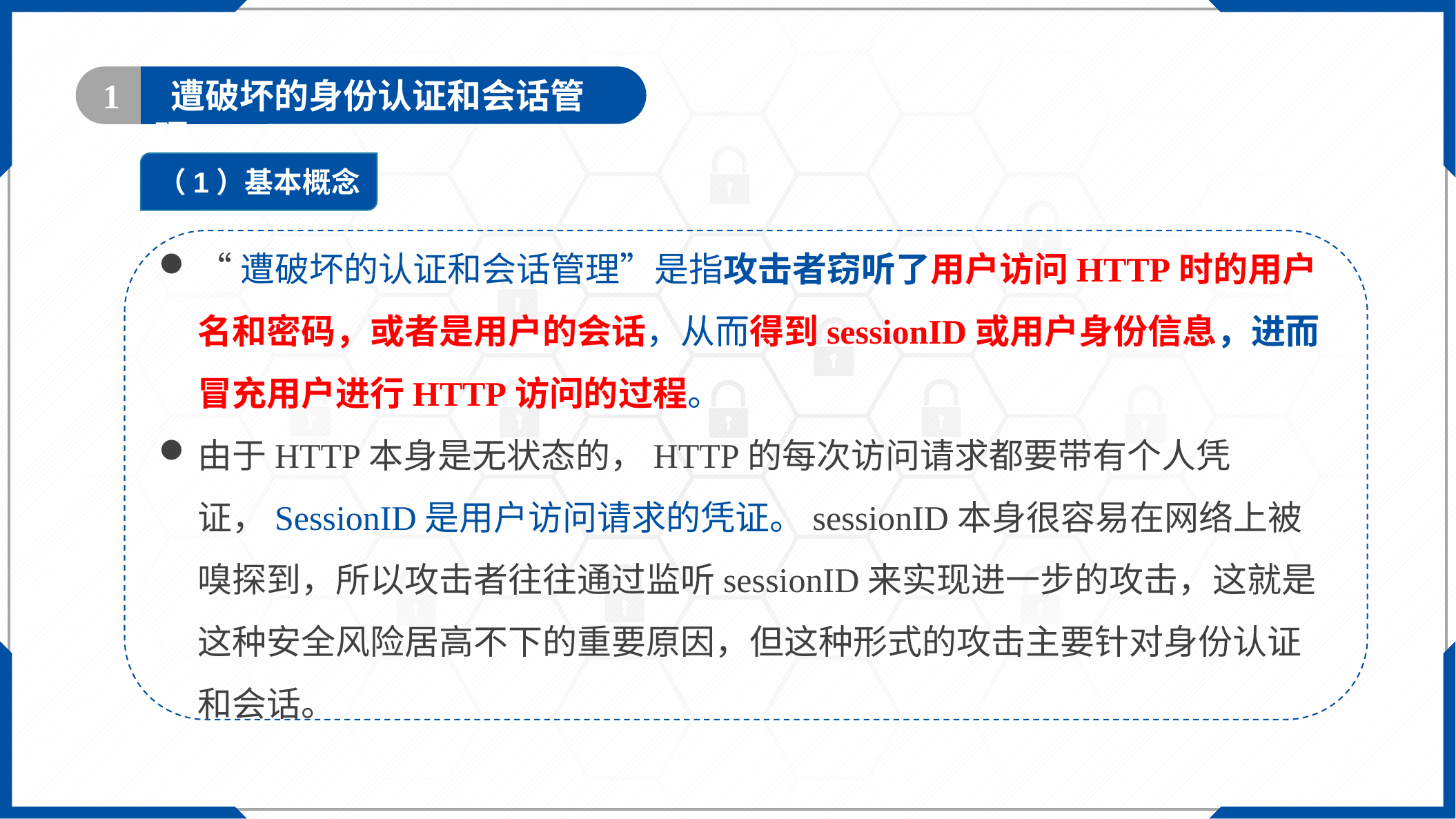

1
 遭破坏的身份认证和会话管理
（1）基本概念
“遭破坏的认证和会话管理”是指攻击者窃听了用户访问HTTP时的用户名和密码，或者是用户的会话，从而得到sessionID或用户身份信息，进而冒充用户进行HTTP访问的过程。
由于HTTP本身是无状态的，HTTP的每次访问请求都要带有个人凭证，SessionID是用户访问请求的凭证。sessionID本身很容易在网络上被嗅探到，所以攻击者往往通过监听sessionID来实现进一步的攻击，这就是这种安全风险居高不下的重要原因，但这种形式的攻击主要针对身份认证和会话。